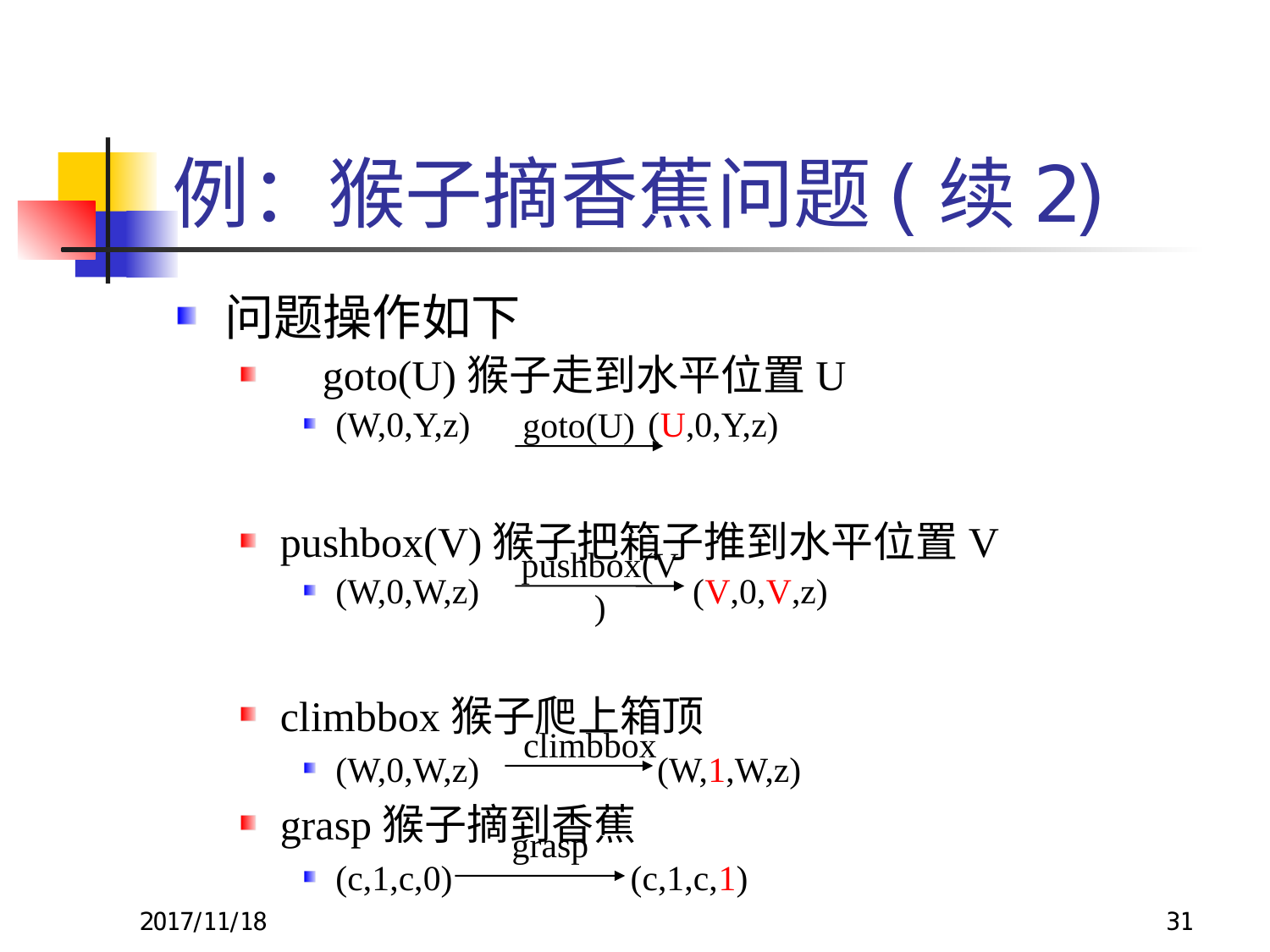

# 例：猴子摘香蕉问题(续2)
问题操作如下
    goto(U)猴子走到水平位置U
(W,0,Y,z)                    (U,0,Y,z)

pushbox(V)猴子把箱子推到水平位置V
(W,0,W,z)                        (V,0,V,z)

climbbox猴子爬上箱顶
(W,0,W,z)                    (W,1,W,z)
grasp猴子摘到香蕉
(c,1,c,0)                    (c,1,c,1)

goto(U)

pushbox(V)

climbbox

grasp

2017/11/18
31